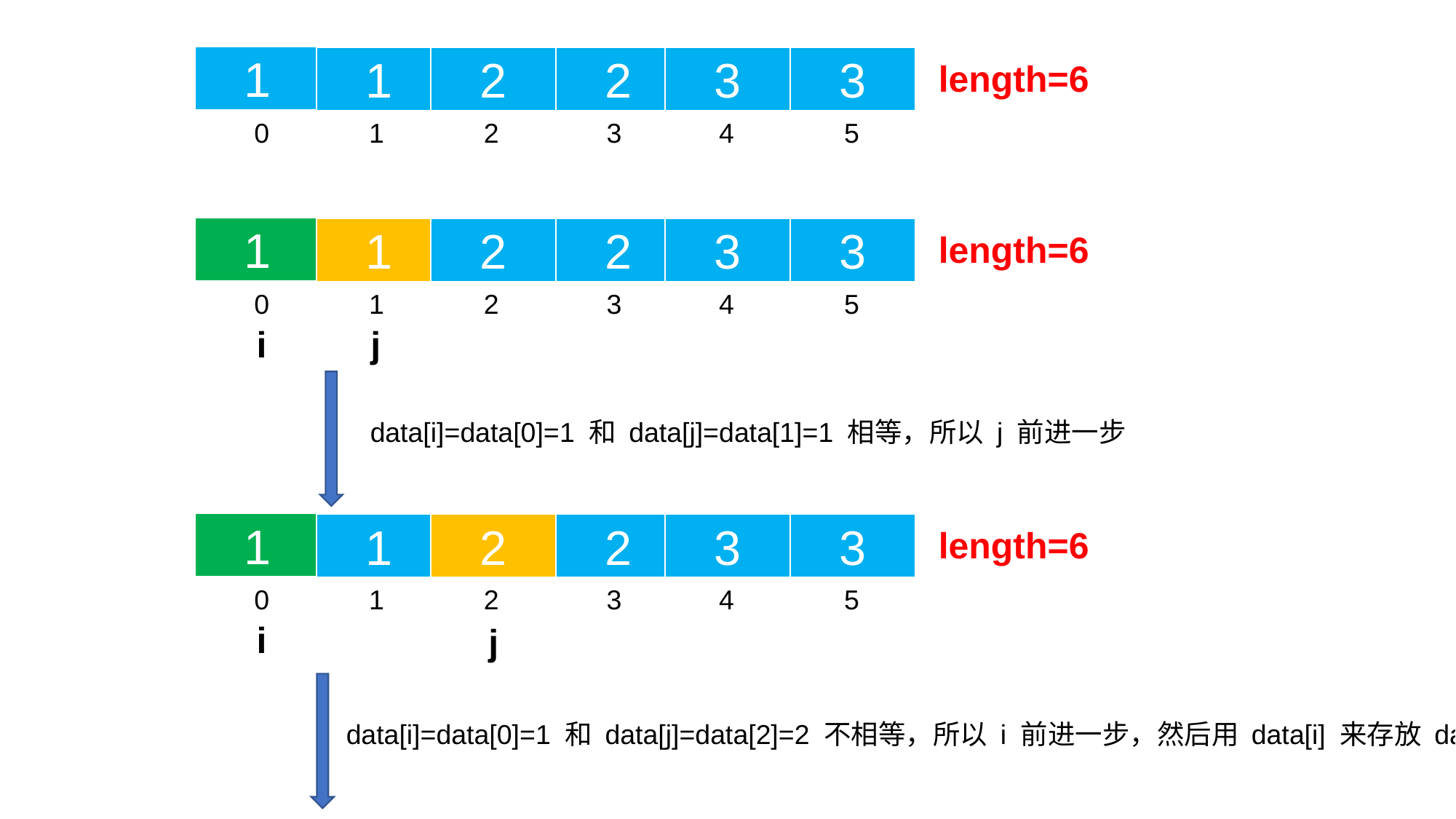

1
1
2
2
3
3
length=6
0
1
2
3
4
5
1
1
2
2
3
3
length=6
0
1
2
3
4
5
i
j

data[i]=data[0]=1 和 data[j]=data[1]=1 相等，所以 j 前进一步
1
1
2
2
3
3
length=6
0
1
2
3
4
5
i
j

data[i]=data[0]=1 和 data[j]=data[2]=2 不相等，所以 i 前进一步，然后用 data[i] 来存放 data[j] 的值，并且 j 继续前进一步
1
1
2
2
3
3
length=6
i 前进一步
0
1
2
3
4
5
i
j
1
data[i] 存放 data[j]的值，j 前进一步
2
2
2
3
3
length=6
0
1
2
3
4
5
j
i

data[i]=data[0]=1 和 data[j]=data[1]=1 相等，所以 j 前进一步
1
2
2
2
3
3
length=6
0
1
2
3
4
5
j
i

data[i]=data[1]=2 和 data[j]=data[4]=3 不相等，所以 i 前进一步，然后用 data[i] 来存放 data[j] 的值，并且 j 继续前进一步
1
2
2
2
3
3
length=6
i 前进一步
0
1
2
3
4
5
j
i
1
2
3
2
3
3
length=6
data[i] 存放 data[j]的值，j 前进一步
0
1
2
3
4
5
j
i

data[i]=data[2]=3 和 data[j]=data[5]=3 相等，所以 j 前进一步
1
2
3
2
3
3
length=6
0
1
2
3
4
5
j=6
i

此时 j=6 结束循环，修改顺序表长度为 i+1
1
2
3
2
3
3
length=3
0
1
2
3
4
5